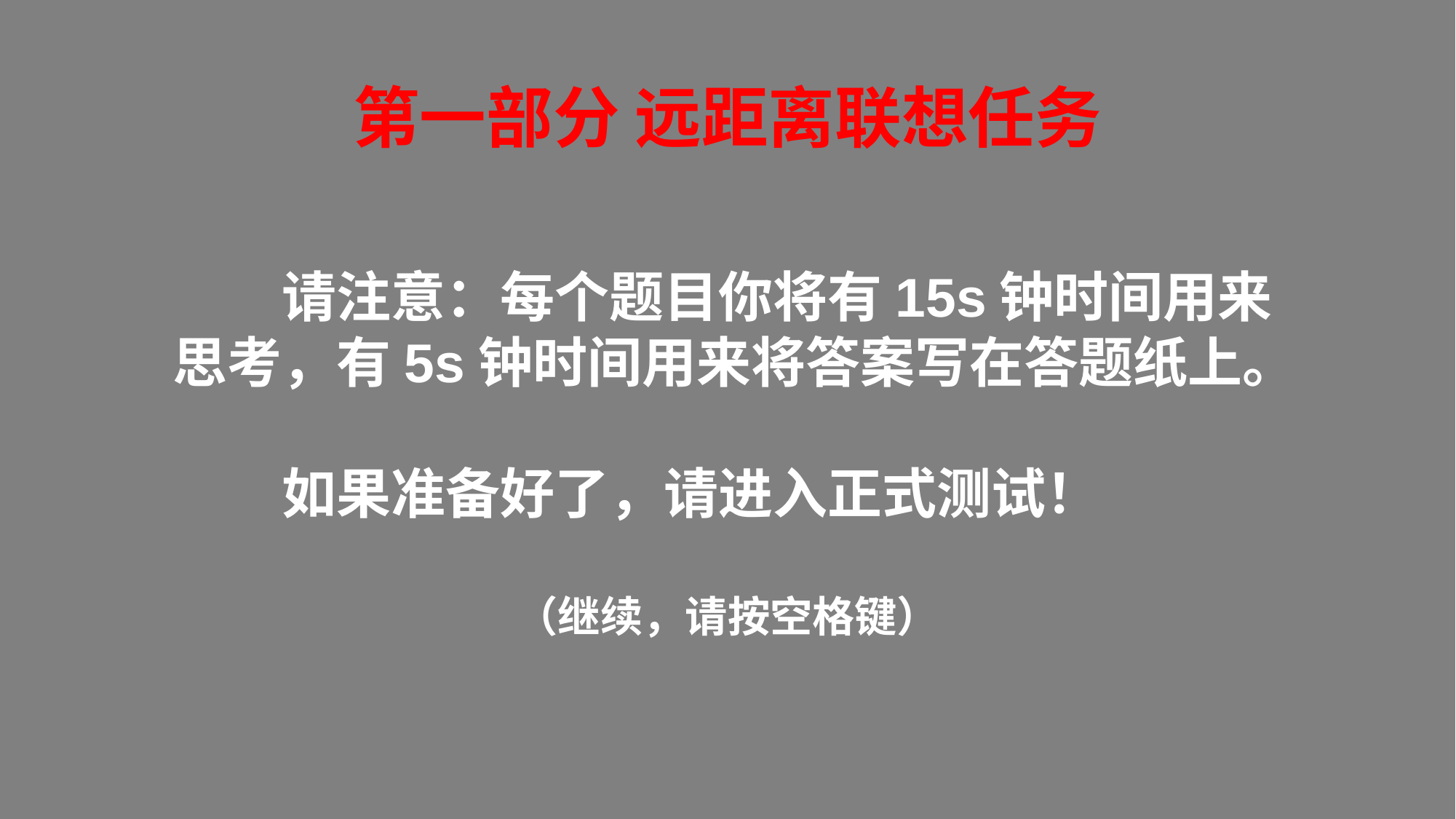

第一部分 远距离联想任务
	请注意：每个题目你将有15s钟时间用来思考，有5s钟时间用来将答案写在答题纸上。

	如果准备好了，请进入正式测试！

（继续，请按空格键）